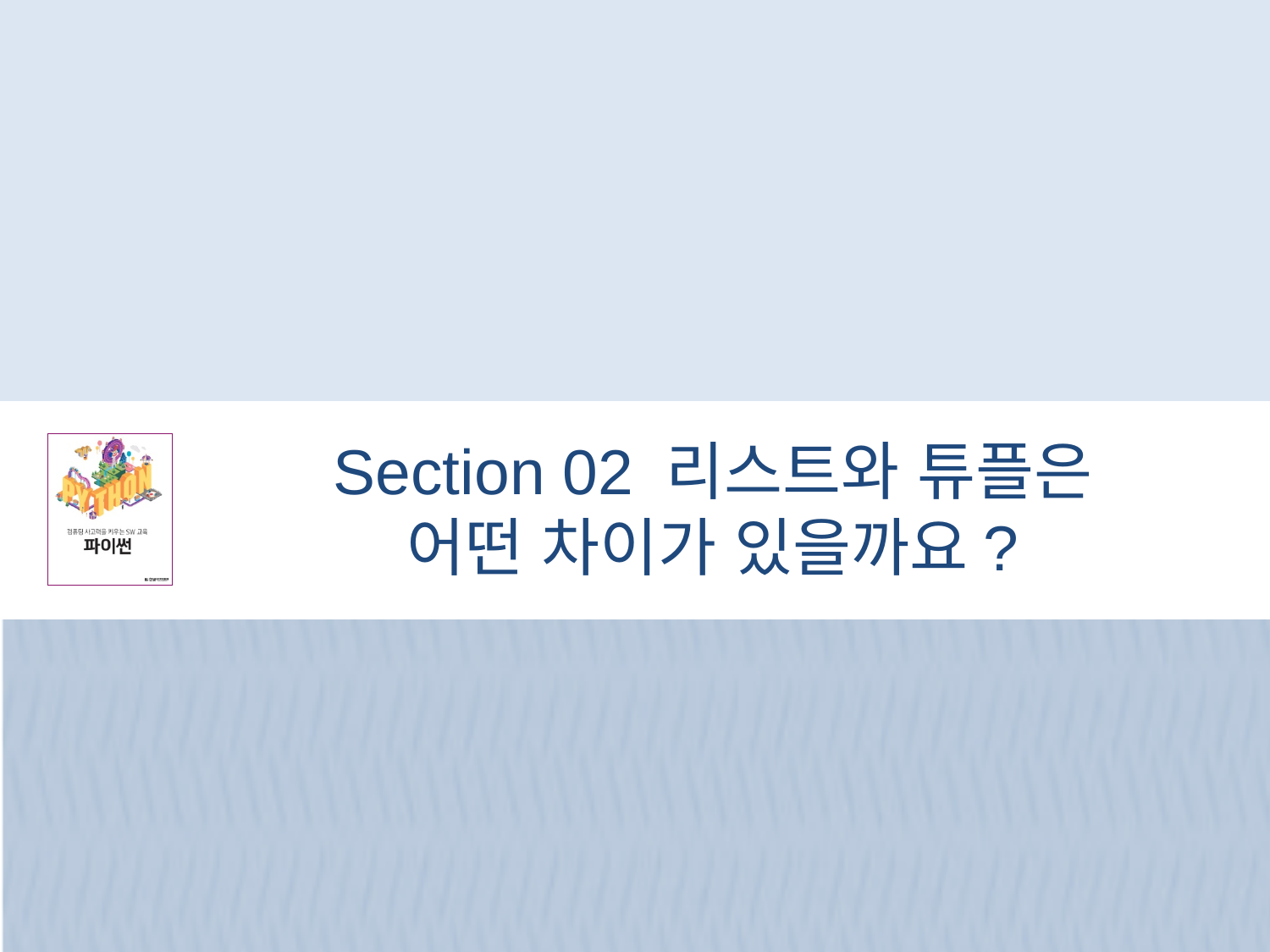

# Section 02 리스트와 튜플은 어떤 차이가 있을까요?